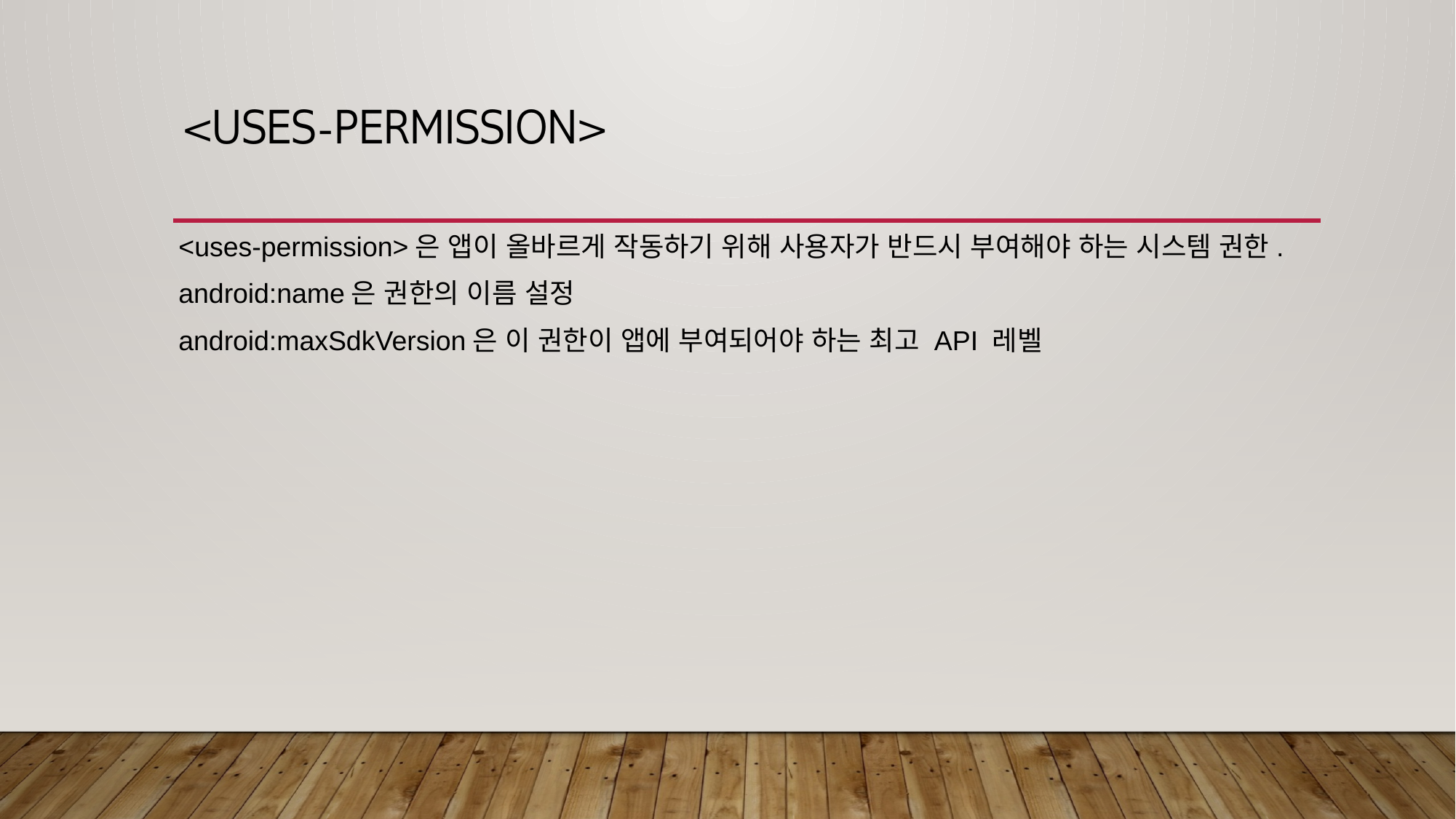

# <uses-permission>
<uses-permission>은 앱이 올바르게 작동하기 위해 사용자가 반드시 부여해야 하는 시스템 권한.
android:name은 권한의 이름 설정
android:maxSdkVersion은 이 권한이 앱에 부여되어야 하는 최고 API 레벨